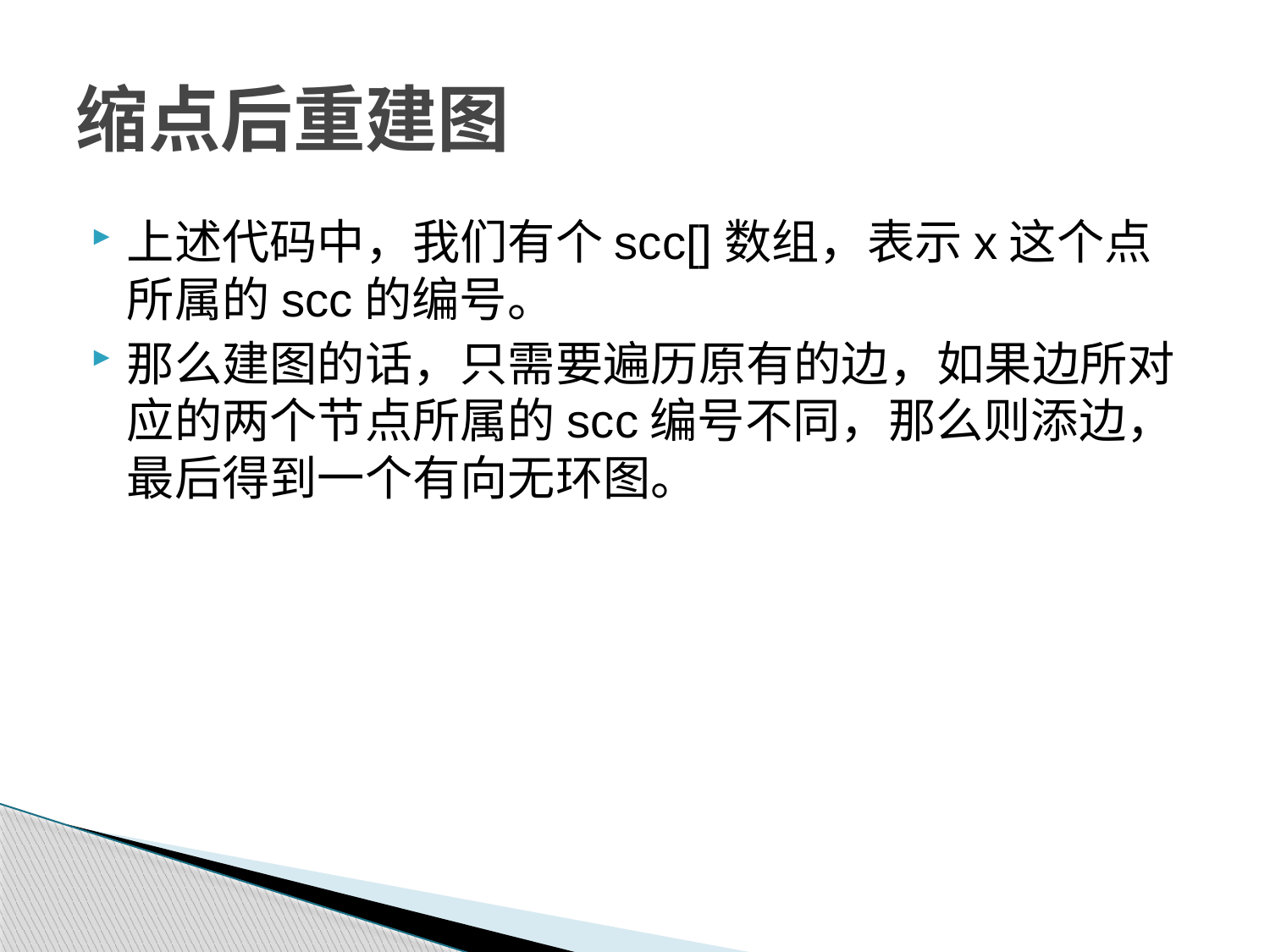

# 缩点后重建图
上述代码中，我们有个scc[]数组，表示x这个点所属的scc的编号。
那么建图的话，只需要遍历原有的边，如果边所对应的两个节点所属的scc编号不同，那么则添边，最后得到一个有向无环图。